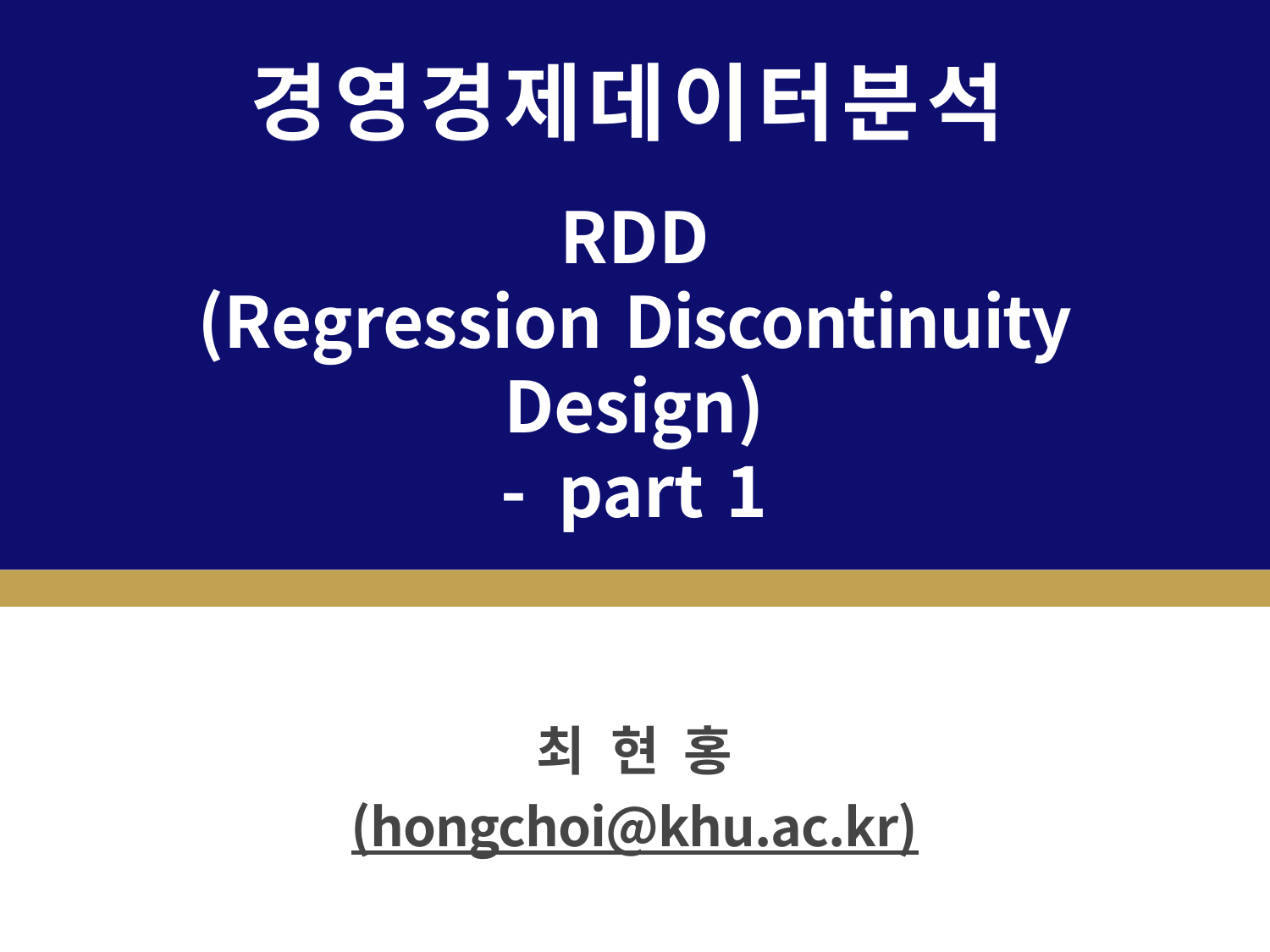

# 경영경제데이터분석
RDD
(Regression	Discontinuity Design)
-	part	1
최	현	홍
(hongchoi@khu.ac.kr)